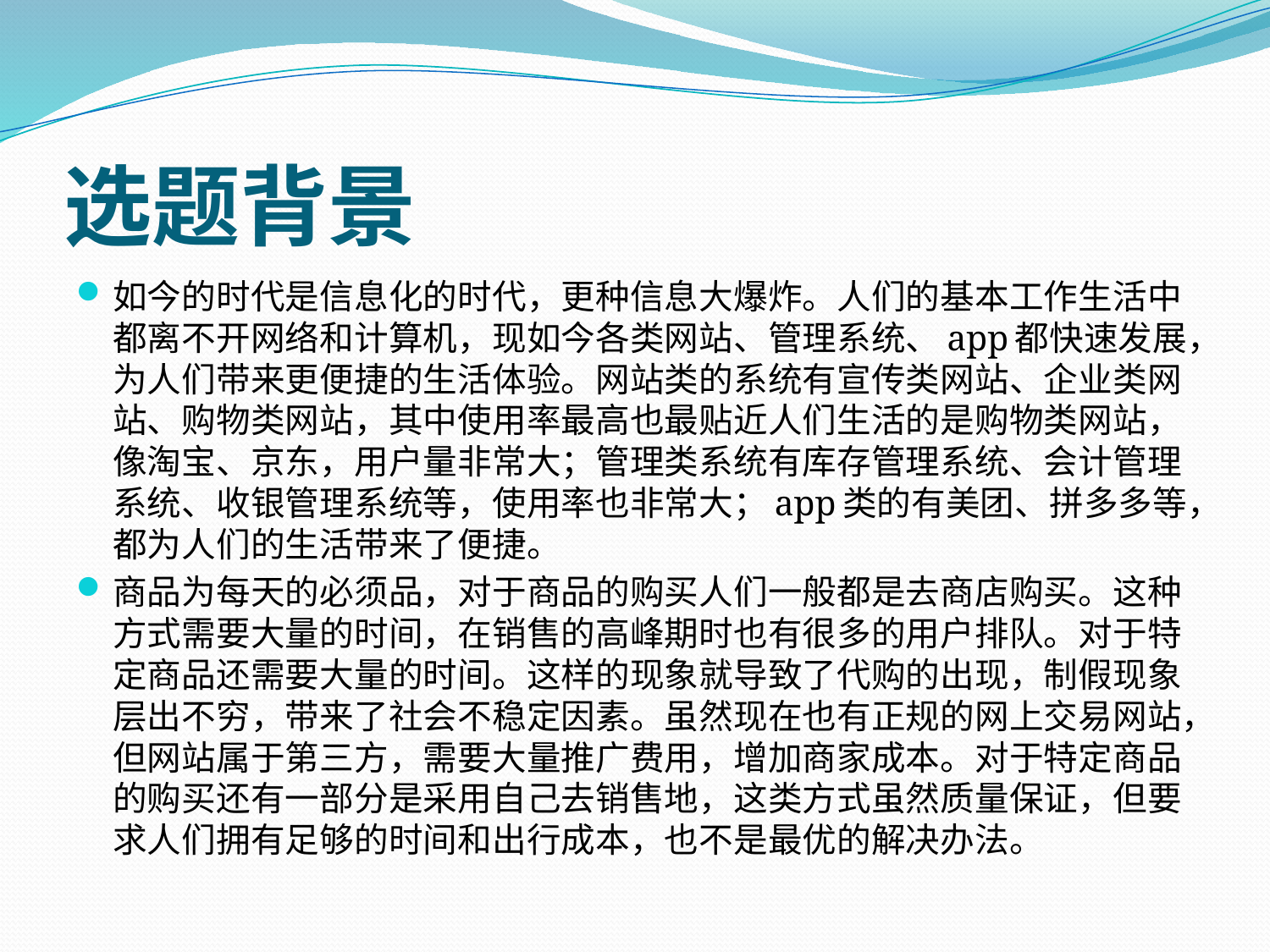

# 选题背景
如今的时代是信息化的时代，更种信息大爆炸。人们的基本工作生活中都离不开网络和计算机，现如今各类网站、管理系统、app都快速发展，为人们带来更便捷的生活体验。网站类的系统有宣传类网站、企业类网站、购物类网站，其中使用率最高也最贴近人们生活的是购物类网站，像淘宝、京东，用户量非常大；管理类系统有库存管理系统、会计管理系统、收银管理系统等，使用率也非常大；app类的有美团、拼多多等，都为人们的生活带来了便捷。
商品为每天的必须品，对于商品的购买人们一般都是去商店购买。这种方式需要大量的时间，在销售的高峰期时也有很多的用户排队。对于特定商品还需要大量的时间。这样的现象就导致了代购的出现，制假现象层出不穷，带来了社会不稳定因素。虽然现在也有正规的网上交易网站，但网站属于第三方，需要大量推广费用，增加商家成本。对于特定商品的购买还有一部分是采用自己去销售地，这类方式虽然质量保证，但要求人们拥有足够的时间和出行成本，也不是最优的解决办法。